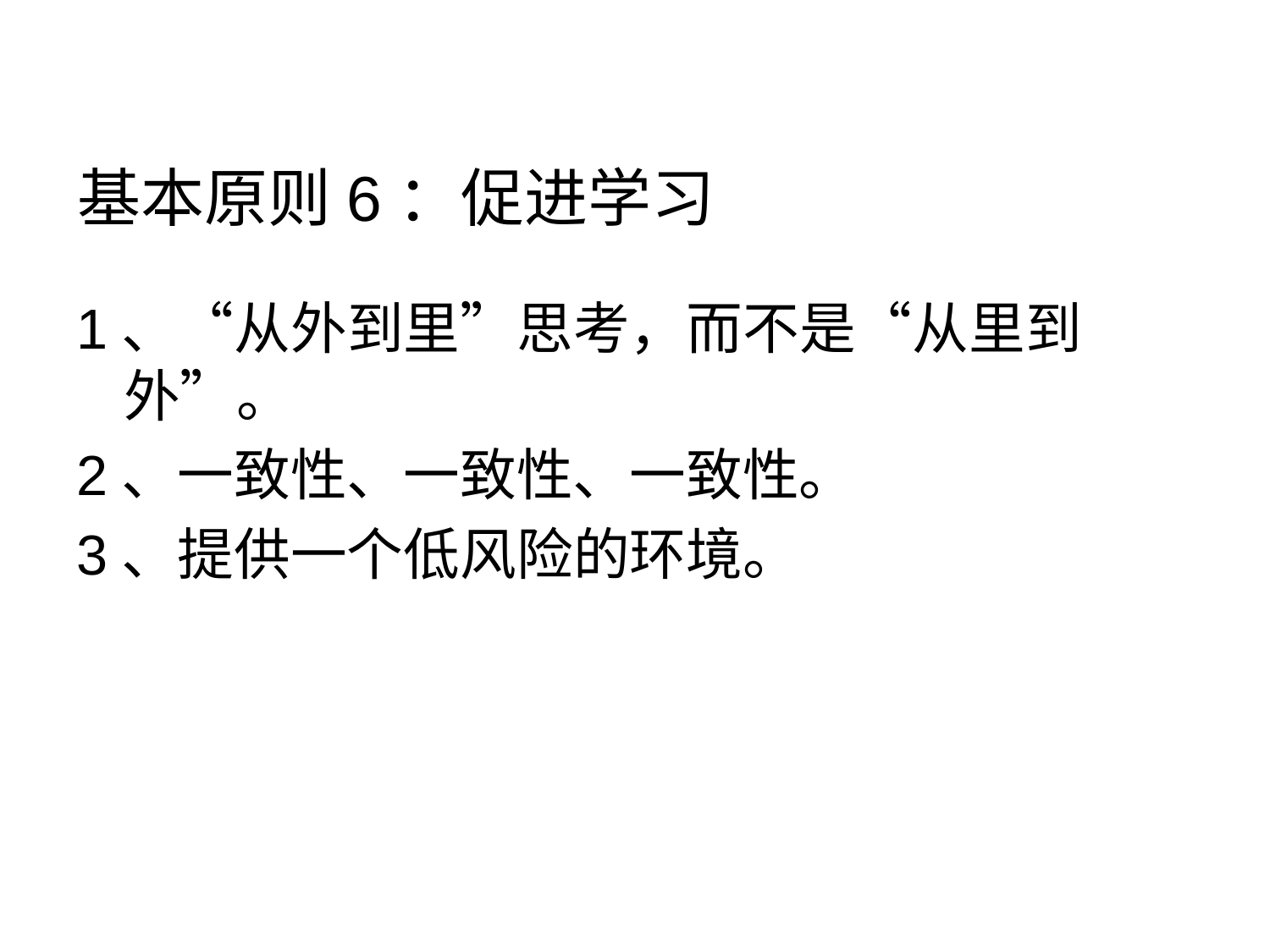

基本原则6：促进学习
1、“从外到里”思考，而不是“从里到外”。
2、一致性、一致性、一致性。
3、提供一个低风险的环境。